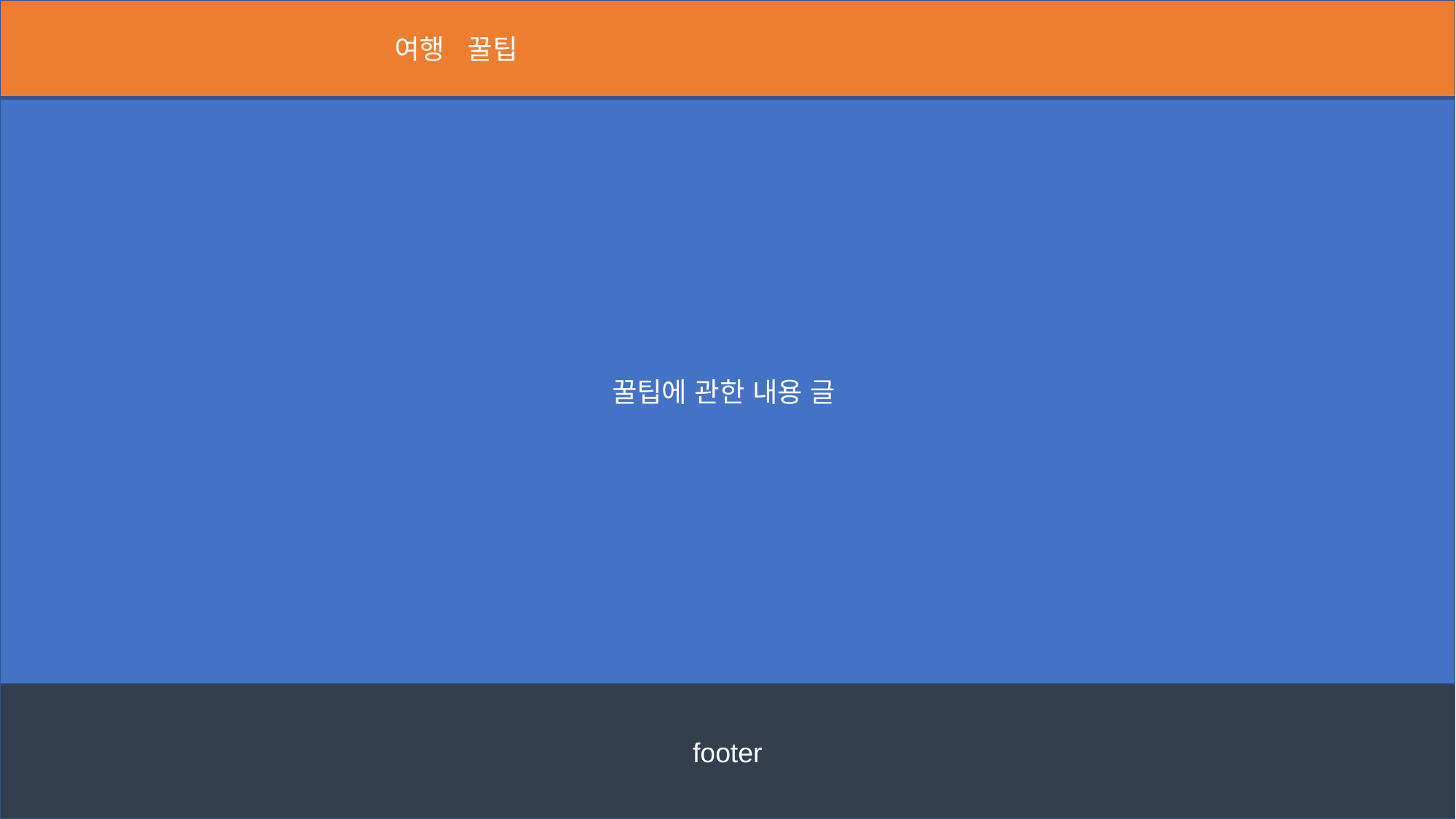

여행   꿀팁
꿀팁에 관한 내용 글
footer